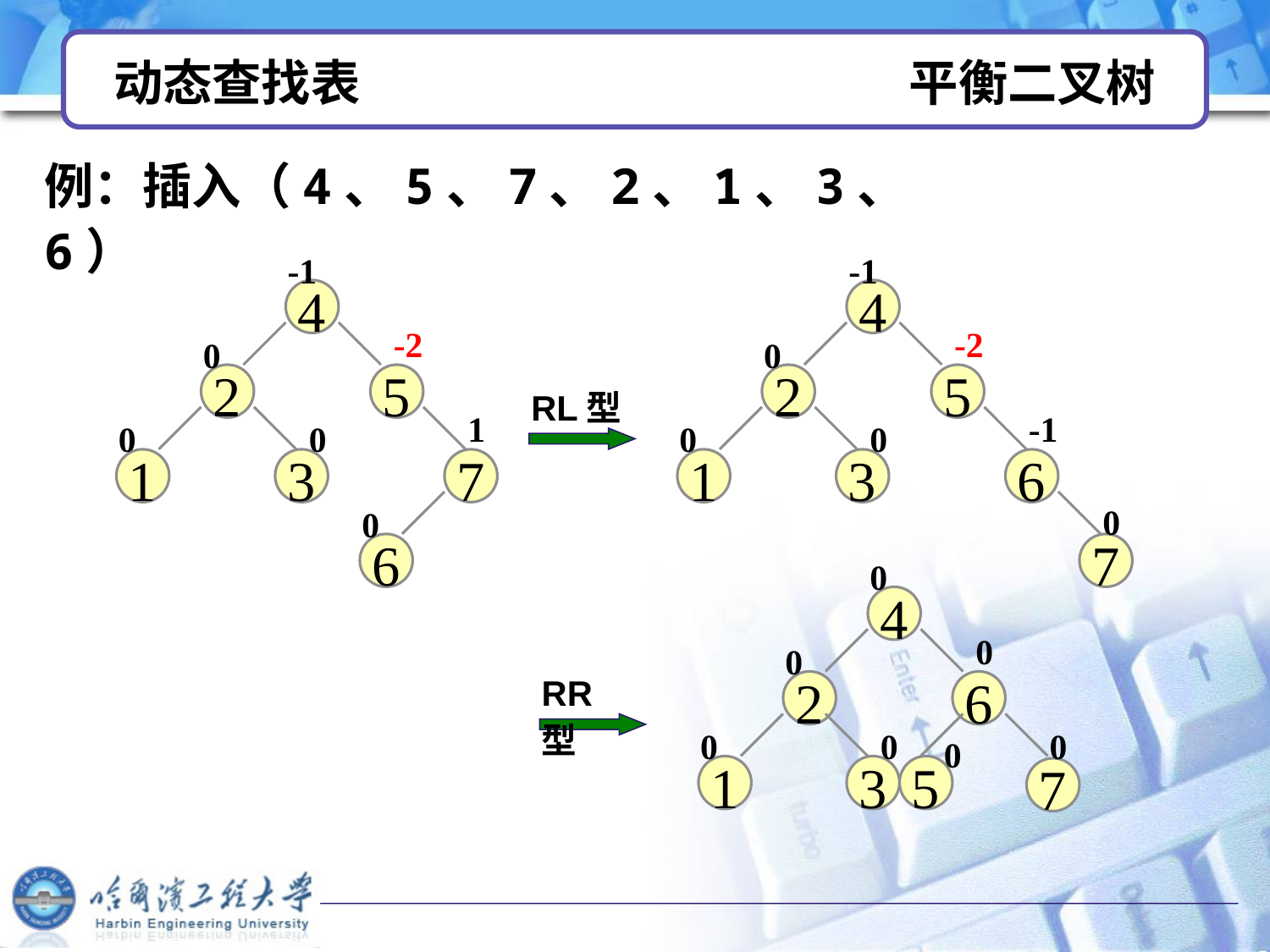

# 动态查找表                                                 平衡二叉树
例：插入（4、5、7、2、1、3、6）
-1
4
-2
0

2
5
1
0

0

1
3
7
0

6
-1
4
-2
0

2
5
-1
0

0

1
3
6
0

7
RL型

0
4
0
0

2
6
0

0

0
0
1
3
5
7
RR型